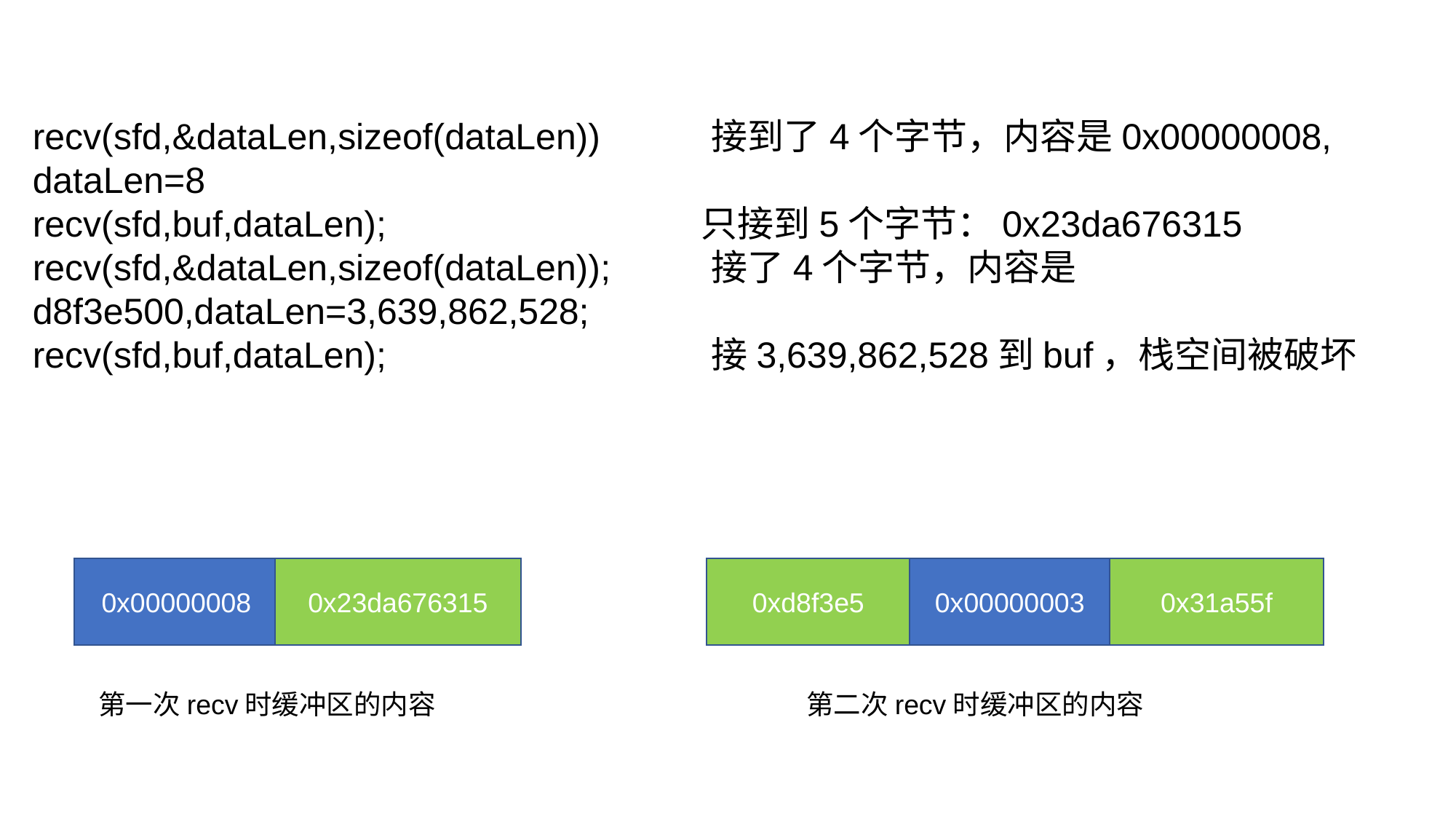

recv(sfd,&dataLen,sizeof(dataLen))          接到了4个字节，内容是0x00000008, dataLen=8
recv(sfd,buf,dataLen);                              只接到5个字节：0x23da676315
recv(sfd,&dataLen,sizeof(dataLen));         接了4个字节，内容是d8f3e500,dataLen=3,639,862,528‬;
recv(sfd,buf,dataLen);                               接3,639,862,528‬到buf，栈空间被破坏
0x00000008
0x23da676315
0xd8f3e5
0x00000003
0x31a55f
第一次recv时缓冲区的内容
第二次recv时缓冲区的内容